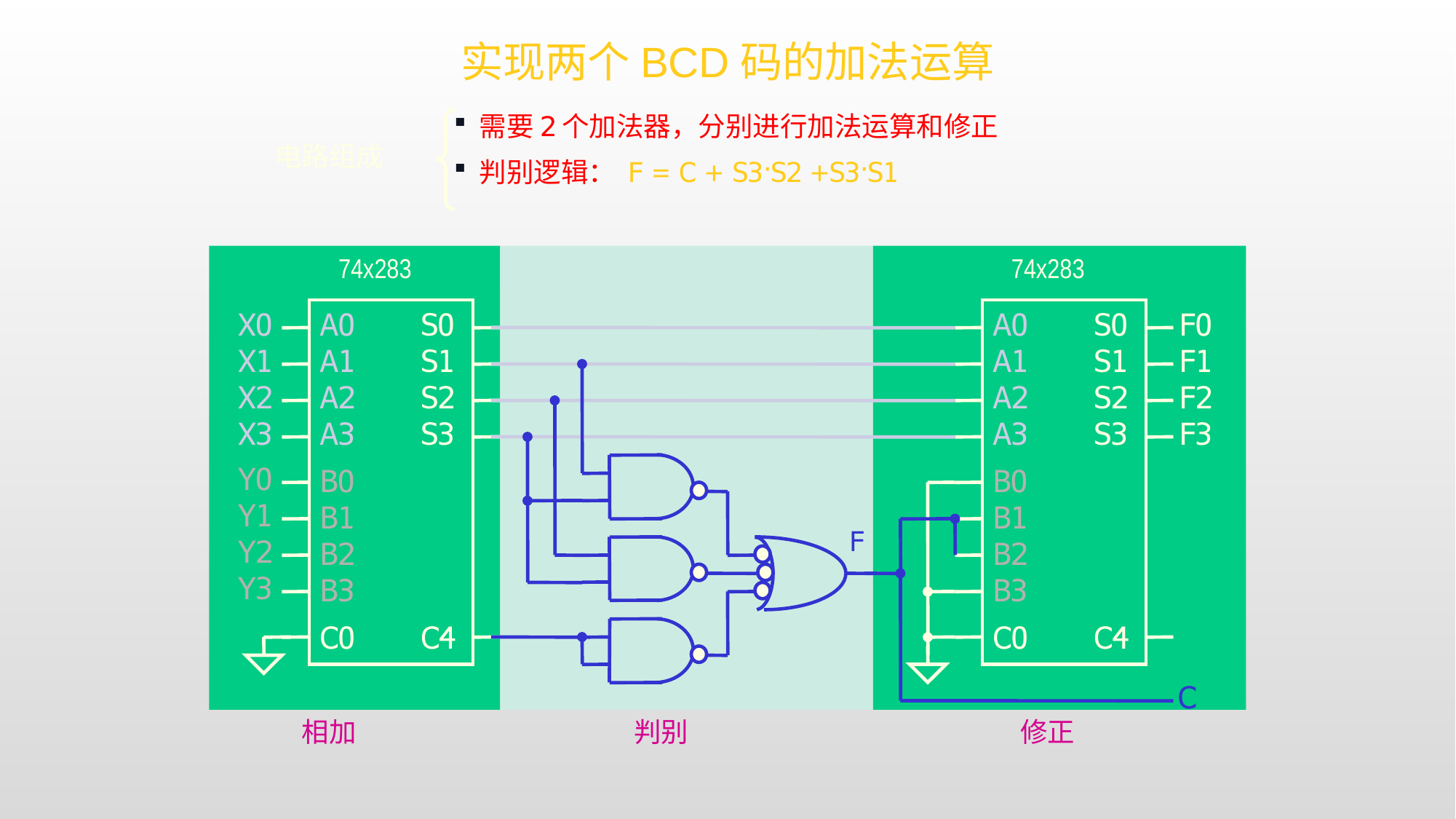

实现两个BCD码的加法运算
 需要2个加法器，分别进行加法运算和修正
 判别逻辑： F = C + S3·S2 +S3·S1

电路组成

相加
74x283
A0       S0
A1       S1
A2       S2
A3       S3
B0
B1
B2
B3
C0       C4

判别

修正
74x283
A0       S0
A1       S1
A2       S2
A3       S3
B0
B1
B2
B3
C0       C4

X0
X1
X2
X3
Y0
Y1
Y2
Y3

F0
F1
F2
F3

F

C
9